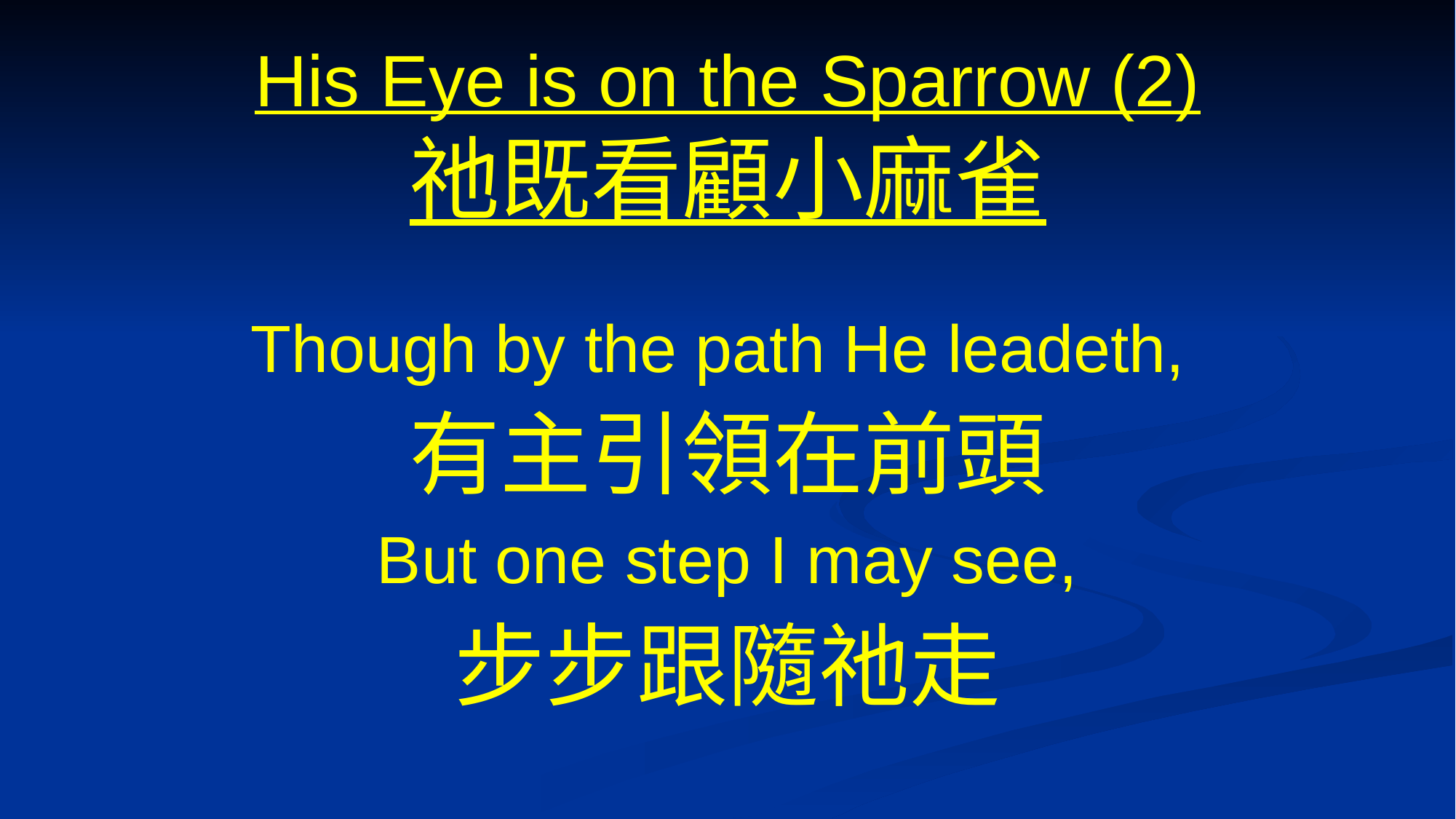

# His Eye is on the Sparrow (2) 祂既看顧小麻雀
Though by the path He leadeth,
有主引領在前頭
But one step I may see,
步步跟隨祂走